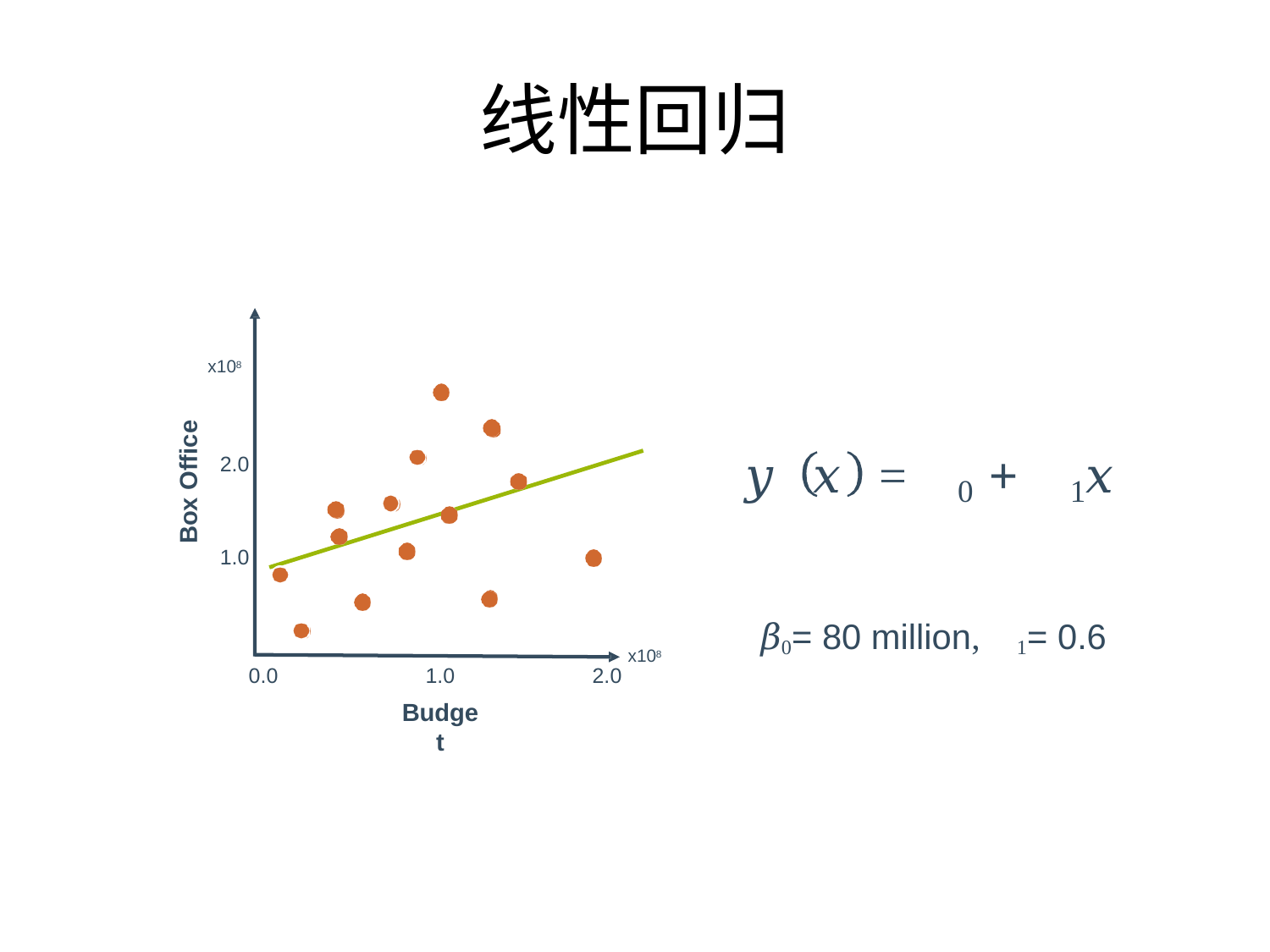

# 线性回归

x108

Box Office

𝑦𝛽  𝑥	= 𝛽0  + 𝛽1𝑥

𝛽0= 80 million, 𝛽1= 0.6

2.0

1.0

x108
2.0

1.0
Budget
0.0